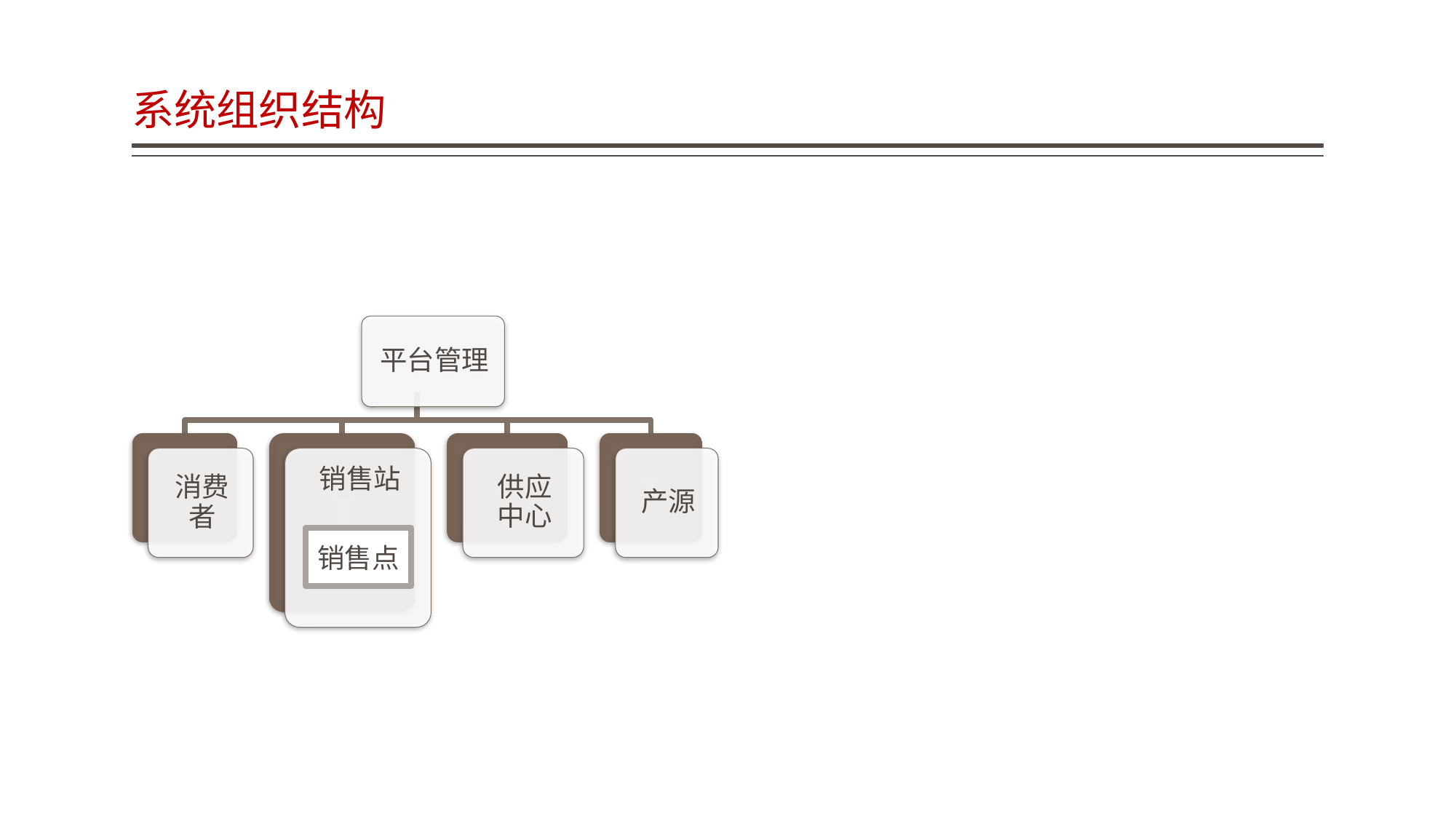

# 系统组织结构
平台管理
消费者
销售站
供应
中心
产源

销售点